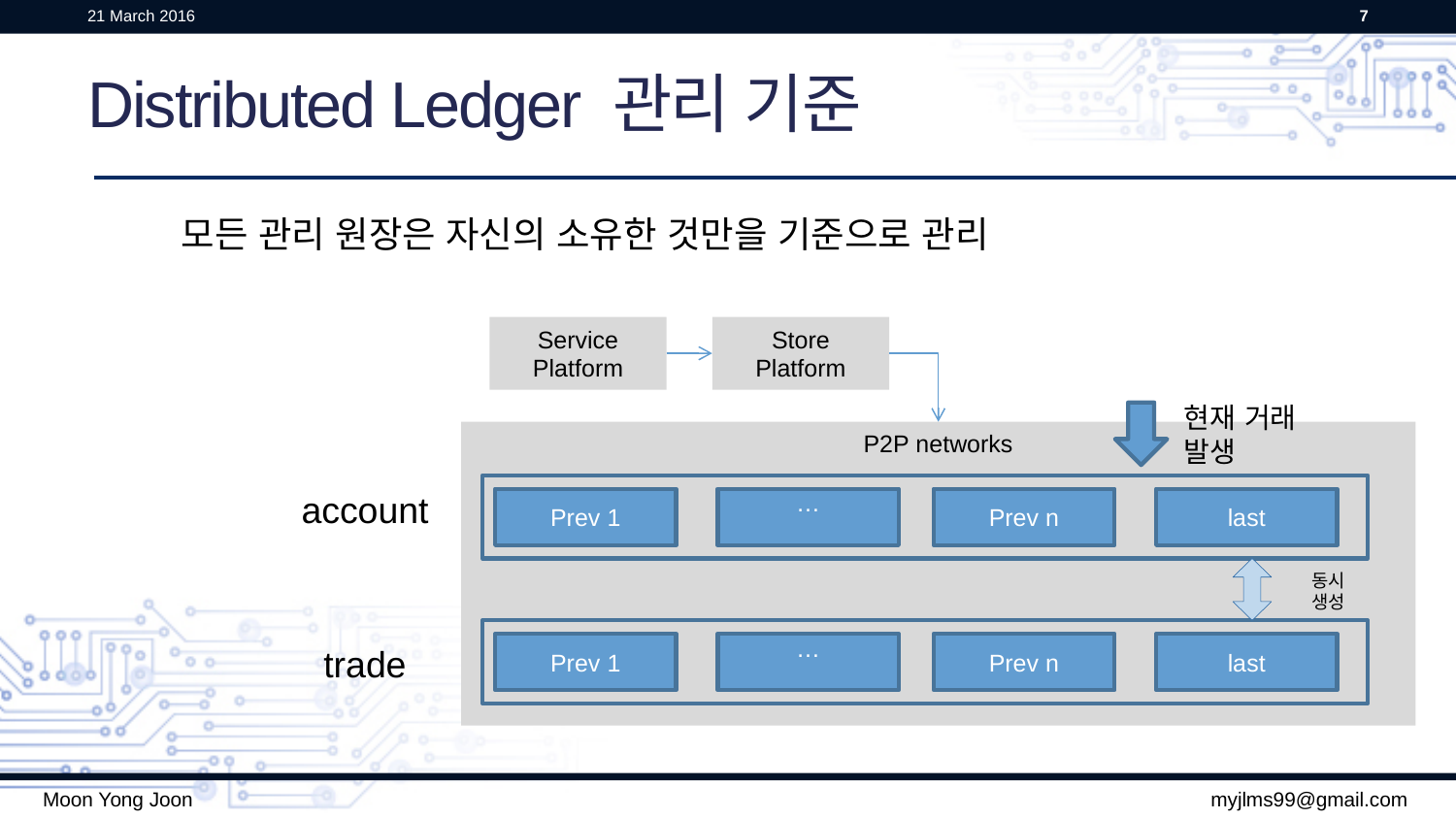

21 March 2016
7
# Distributed Ledger 관리 기준
모든 관리 원장은 자신의 소유한 것만을 기준으로 관리
Service
Platform
Store
Platform
현재 거래 발생

P2P networks

last
…

Prev n
Prev 1
account

동시생성

last
…

Prev n
Prev 1
trade
Moon Yong Joon
myjlms99@gmail.com